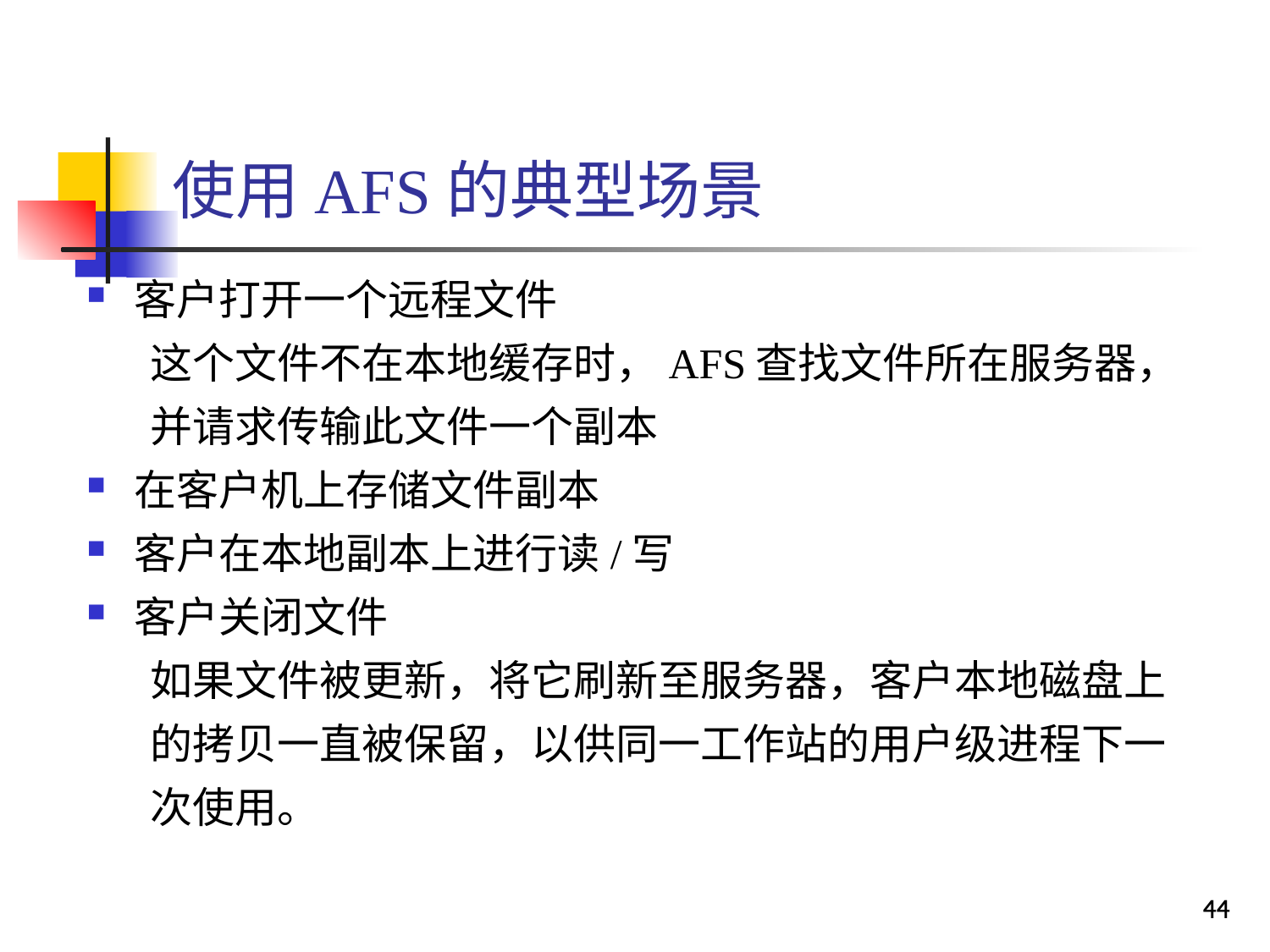

使用AFS的典型场景
客户打开一个远程文件
这个文件不在本地缓存时，AFS查找文件所在服务器，并请求传输此文件一个副本
在客户机上存储文件副本
客户在本地副本上进行读/写
客户关闭文件
如果文件被更新，将它刷新至服务器，客户本地磁盘上的拷贝一直被保留，以供同一工作站的用户级进程下一次使用。

44